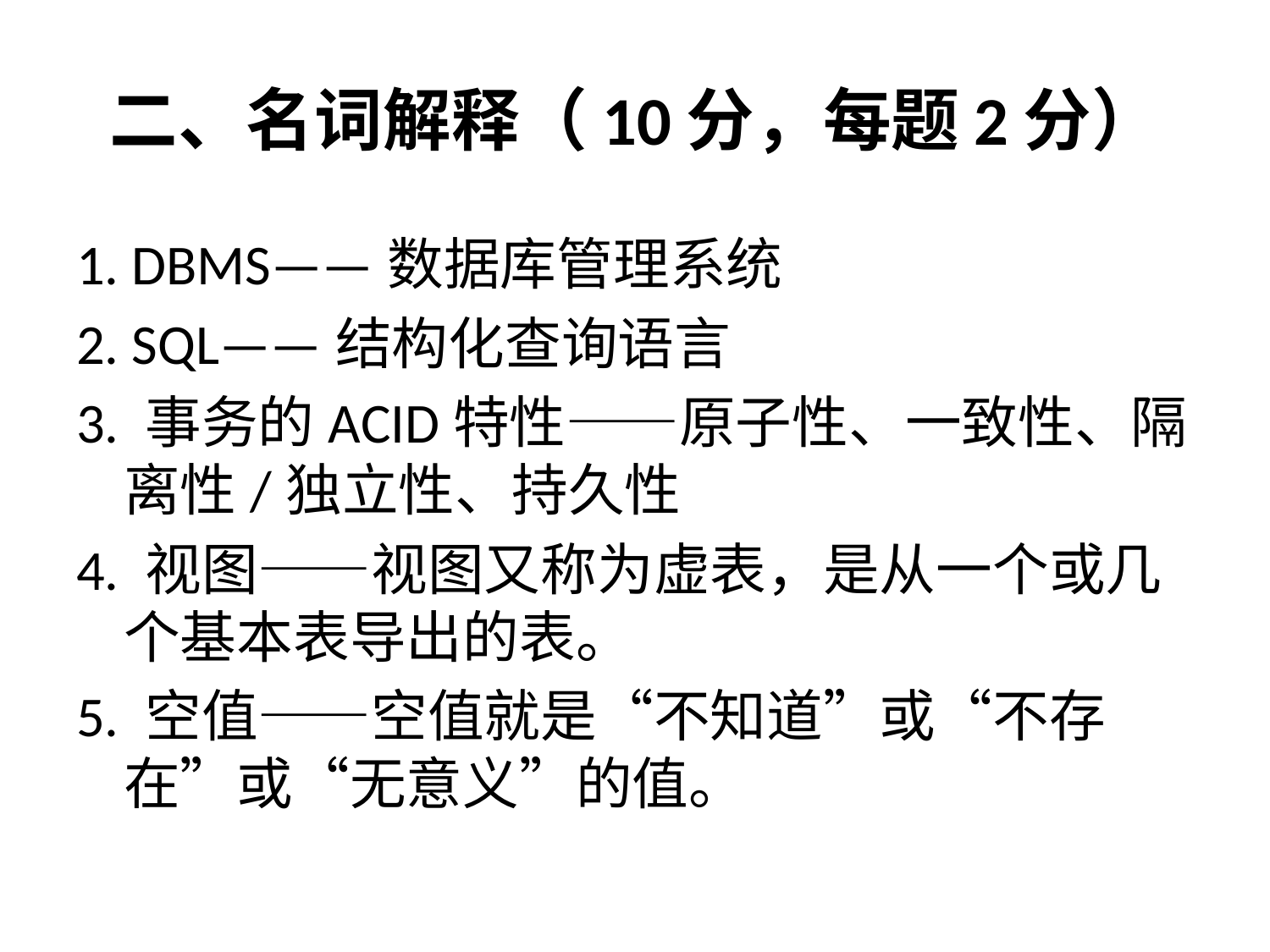

# 二、名词解释（10分，每题2分）
1. DBMS——数据库管理系统
2. SQL——结构化查询语言
3. 事务的ACID特性——原子性、一致性、隔离性/独立性、持久性
4. 视图——视图又称为虚表，是从一个或几个基本表导出的表。
5. 空值——空值就是“不知道”或“不存在”或“无意义”的值。